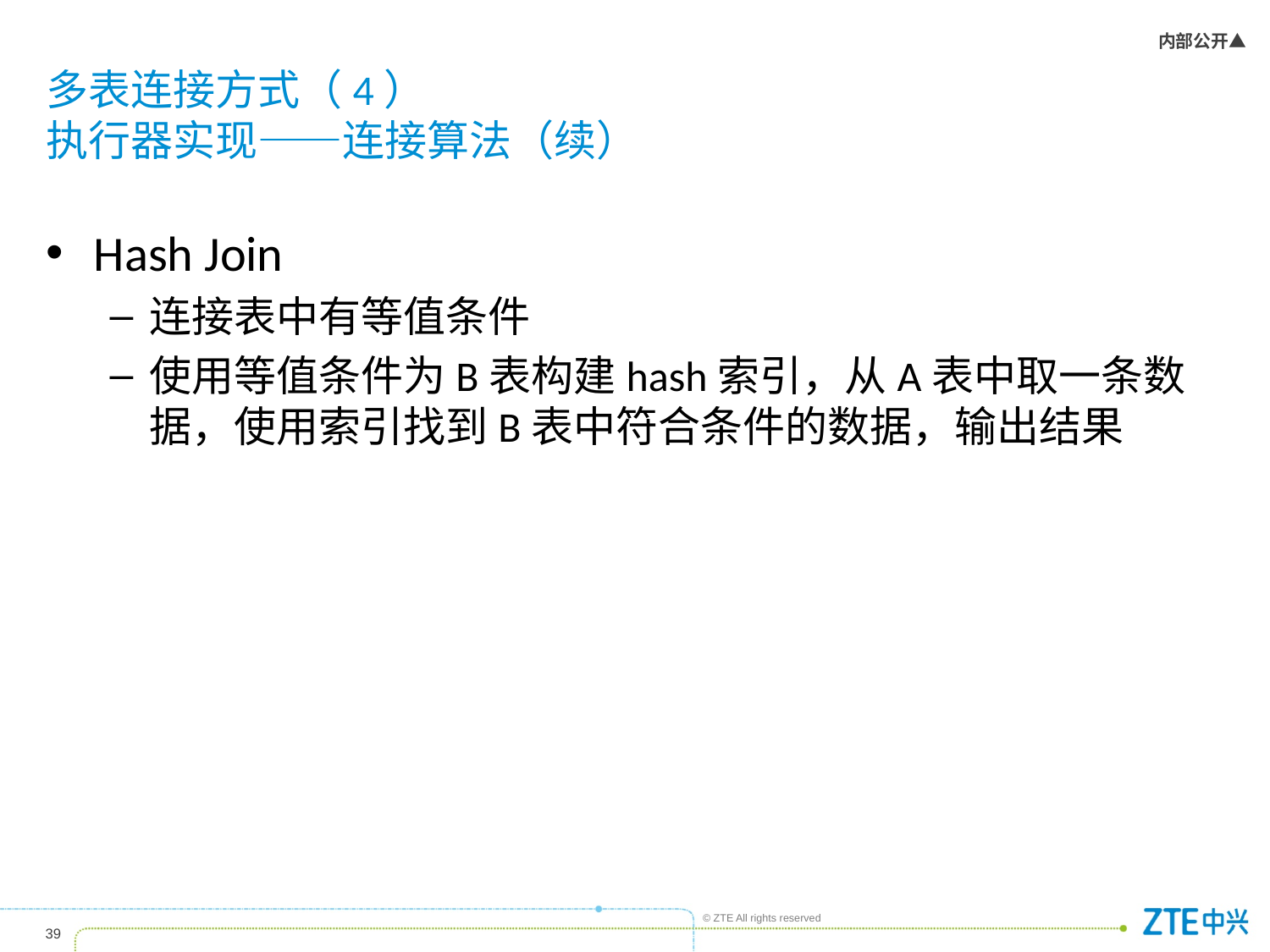

# 多表连接方式（4） 执行器实现——连接算法（续）
Hash Join
连接表中有等值条件
使用等值条件为B表构建hash索引，从A表中取一条数据，使用索引找到B表中符合条件的数据，输出结果